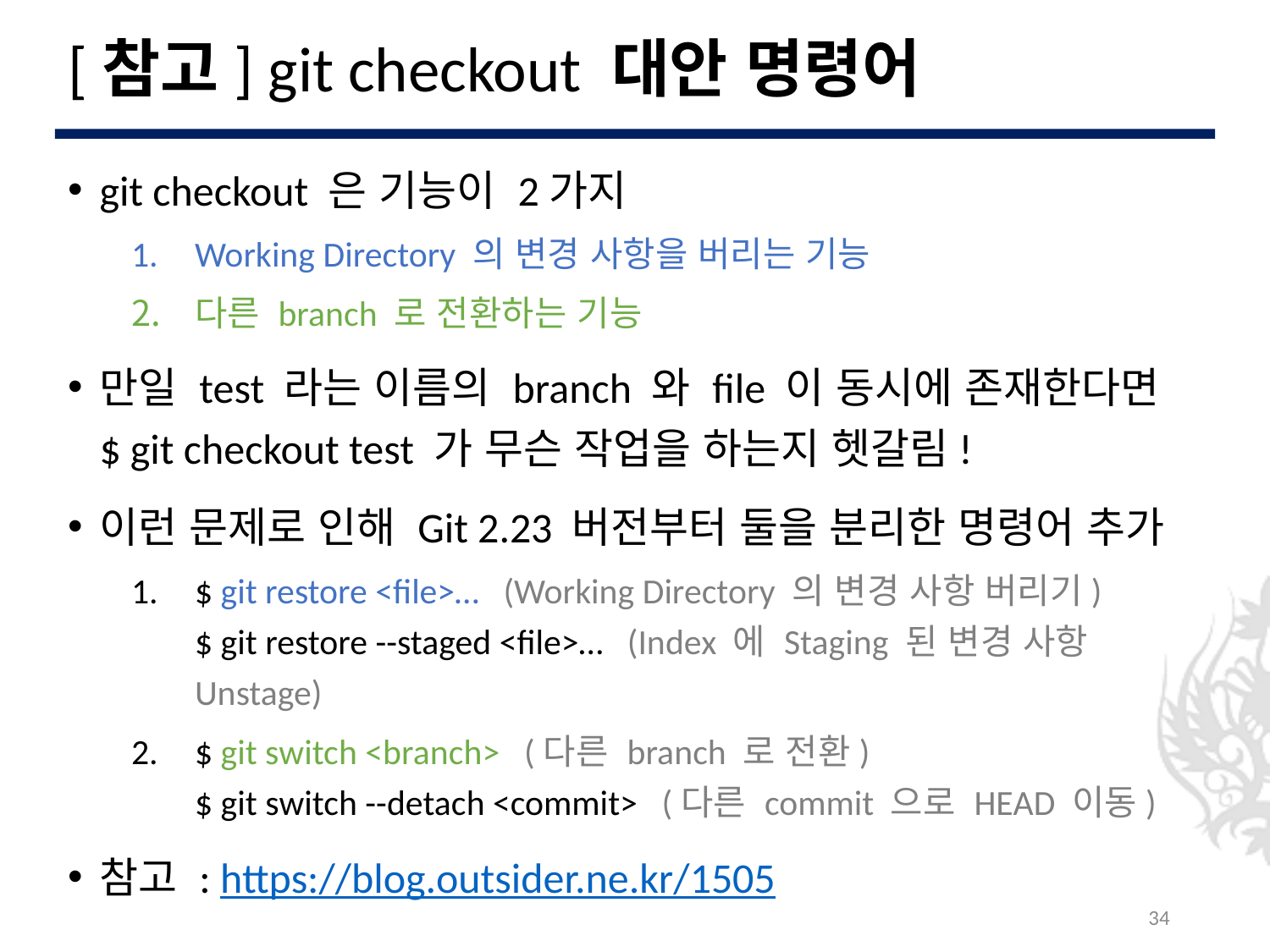

# [참고] git checkout 대안 명령어
git checkout 은 기능이 2가지
Working Directory 의 변경 사항을 버리는 기능
다른 branch 로 전환하는 기능
만일 test 라는 이름의 branch 와 file 이 동시에 존재한다면
$ git checkout test 가 무슨 작업을 하는지 헷갈림!
이런 문제로 인해 Git 2.23 버전부터 둘을 분리한 명령어 추가
$ git restore <file>…   (Working Directory 의 변경 사항 버리기)
$ git restore --staged <file>…   (Index 에 Staging 된 변경 사항 Unstage)
$ git switch <branch>   (다른 branch 로 전환)
$ git switch --detach <commit>   (다른 commit 으로 HEAD 이동)
참고 : https://blog.outsider.ne.kr/1505
34